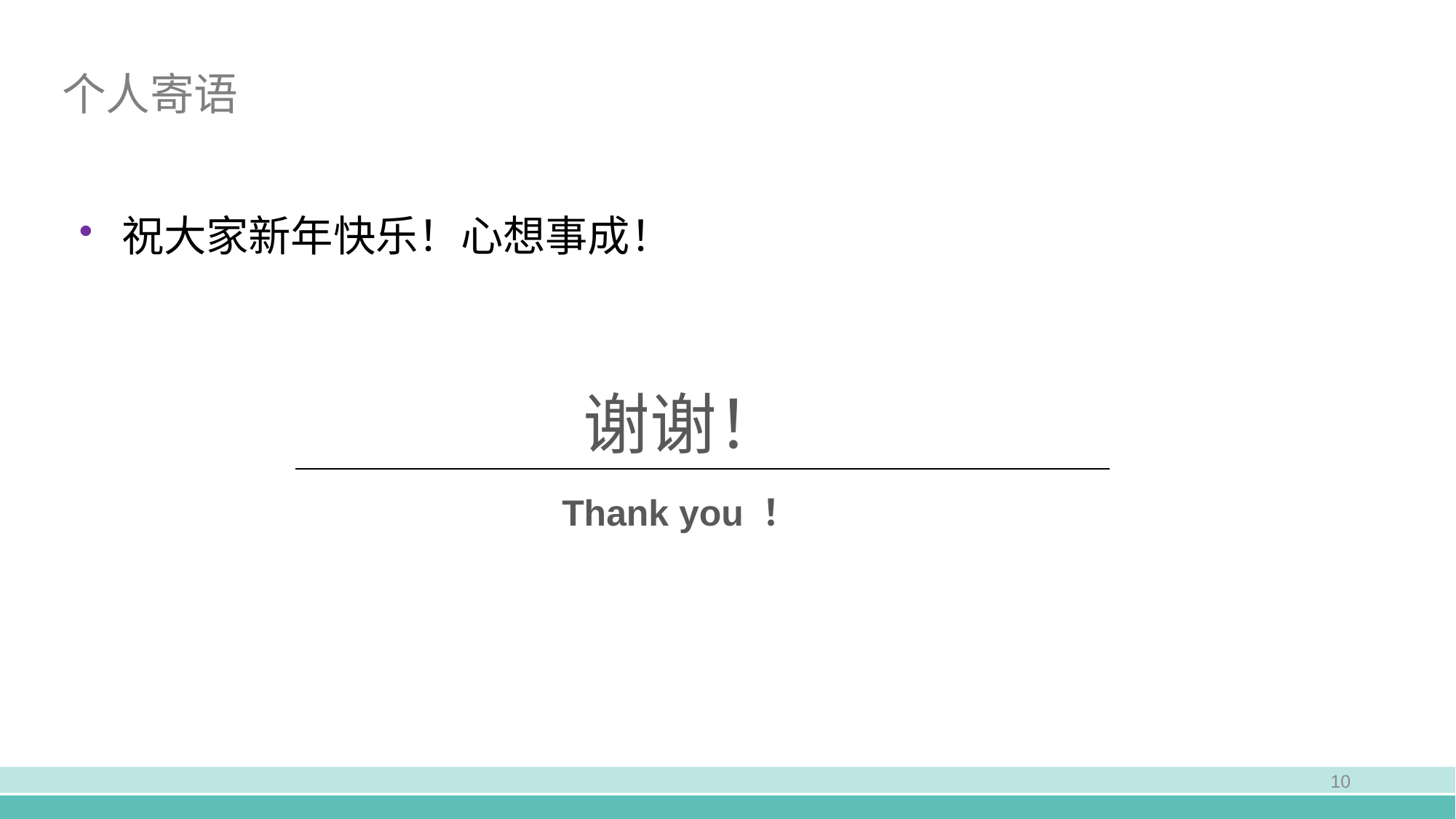

# 个人寄语

祝大家新年快乐！心想事成！
谢谢！
Thank you ！
10